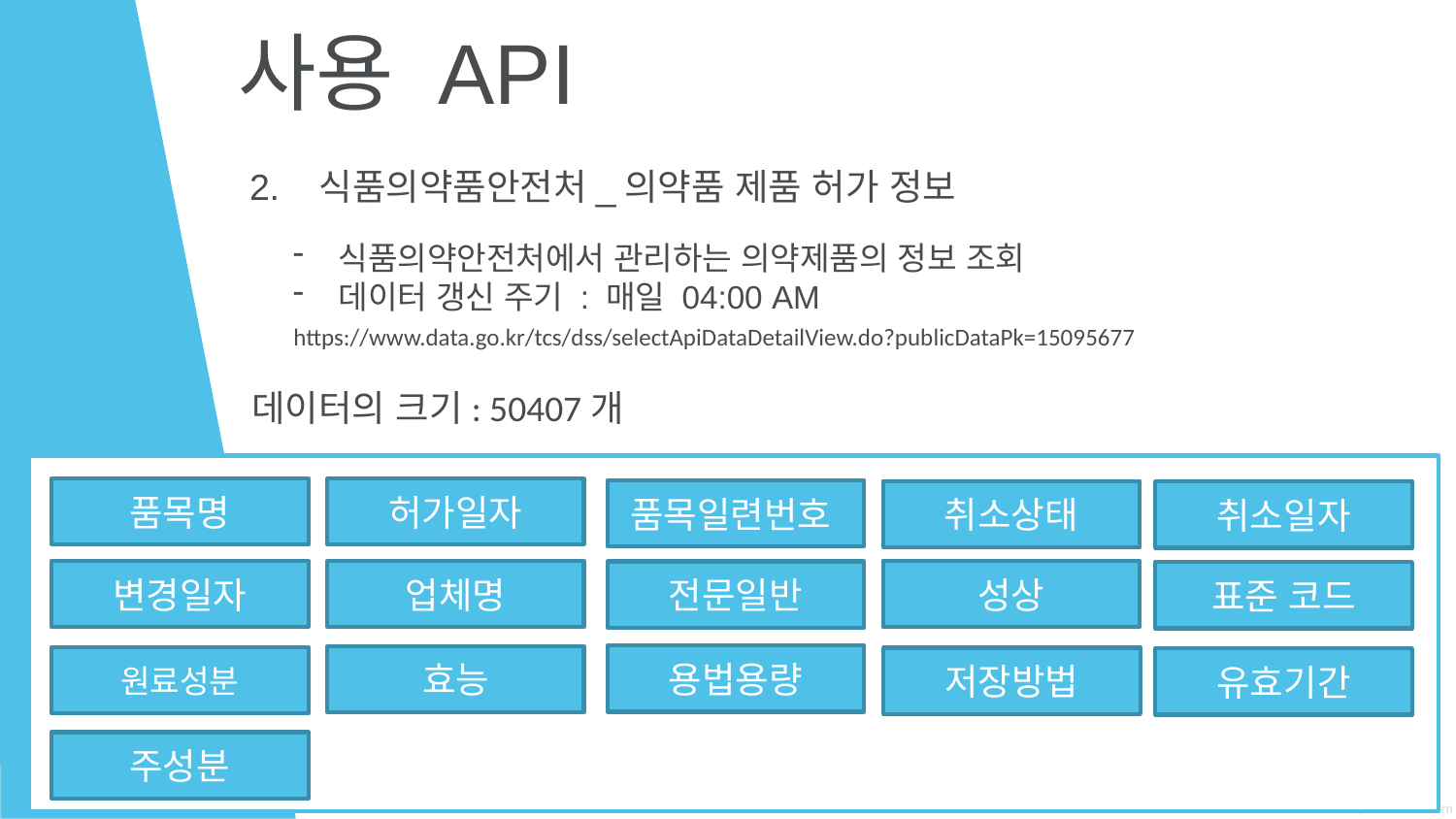

사용 API
2.   식품의약품안전처_의약품 제품 허가 정보
식품의약안전처에서 관리하는 의약제품의 정보 조회
데이터 갱신 주기 : 매일 04:00 AM
https://www.data.go.kr/tcs/dss/selectApiDataDetailView.do?publicDataPk=15095677
데이터의 크기: 50407개

품목명
허가일자
품목일련번호
취소상태
취소일자
성상
변경일자
업체명
전문일반
표준 코드
용법용량
효능
원료성분
저장방법
유효기간
주성분